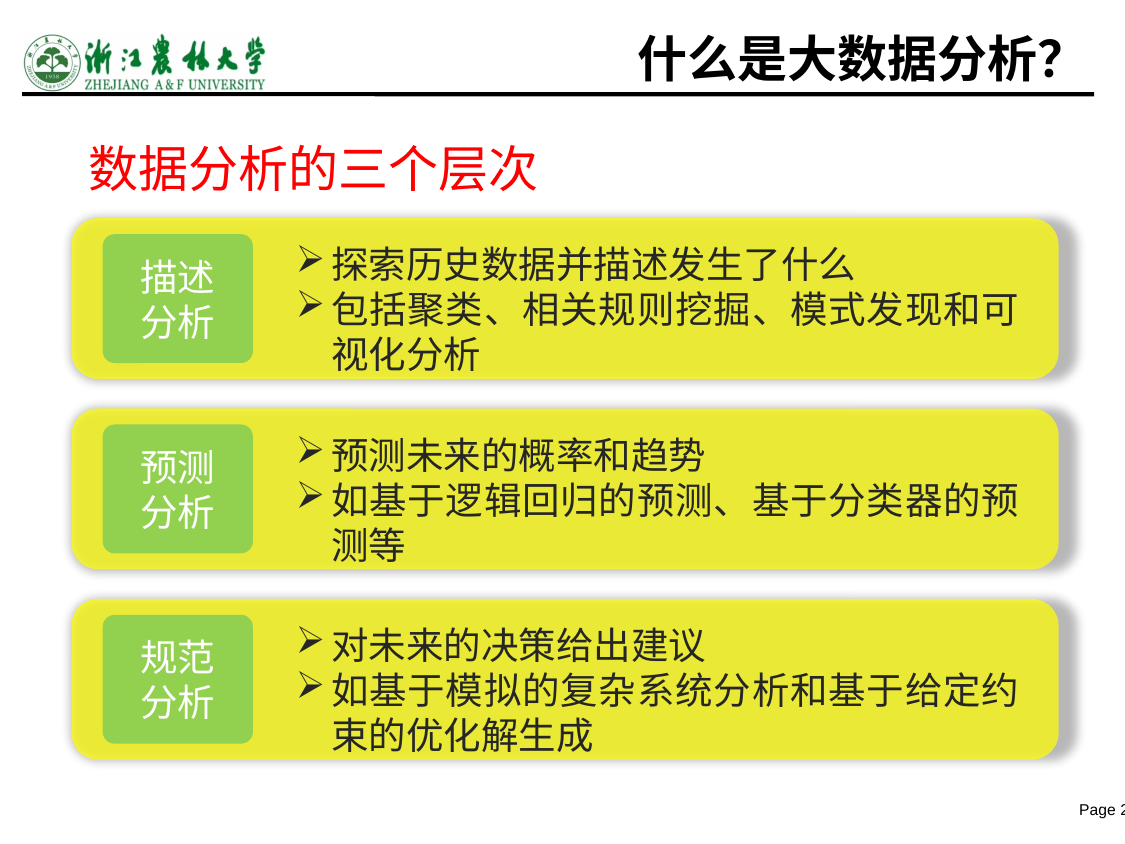

# 什么是大数据分析？

数据分析的三个层次

描述
分析
探索历史数据并描述发生了什么
包括聚类、相关规则挖掘、模式发现和可视化分析

预测
分析
预测未来的概率和趋势
如基于逻辑回归的预测、基于分类器的预测等

规范
分析
对未来的决策给出建议
如基于模拟的复杂系统分析和基于给定约束的优化解生成